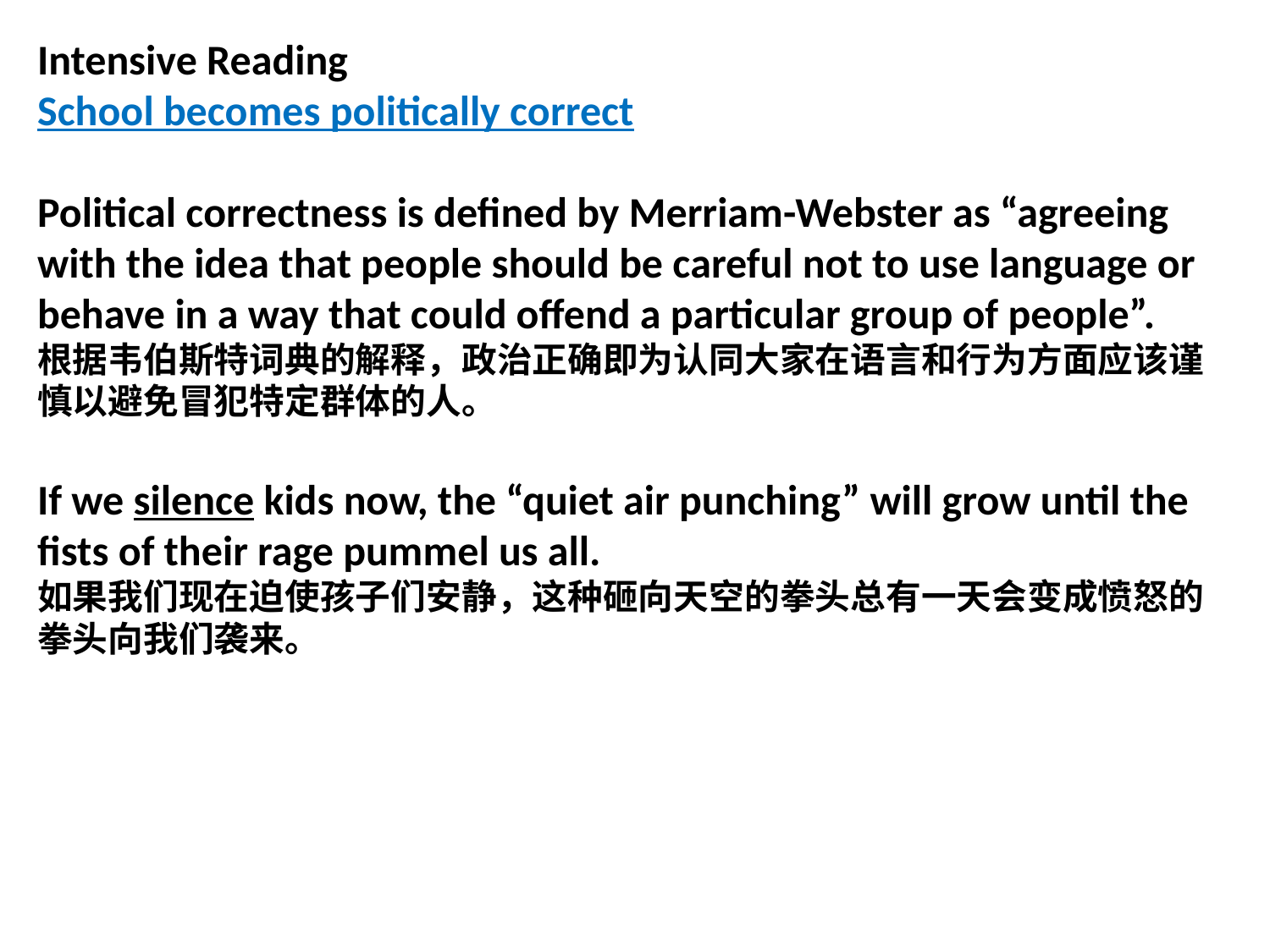

Intensive Reading
School becomes politically correct

Political correctness is defined by Merriam-Webster as “agreeing with the idea that people should be careful not to use language or behave in a way that could offend a particular group of people”.
根据韦伯斯特词典的解释，政治正确即为认同大家在语言和行为方面应该谨慎以避免冒犯特定群体的人。

If we silence kids now, the “quiet air punching” will grow until the fists of their rage pummel us all.
如果我们现在迫使孩子们安静，这种砸向天空的拳头总有一天会变成愤怒的拳头向我们袭来。